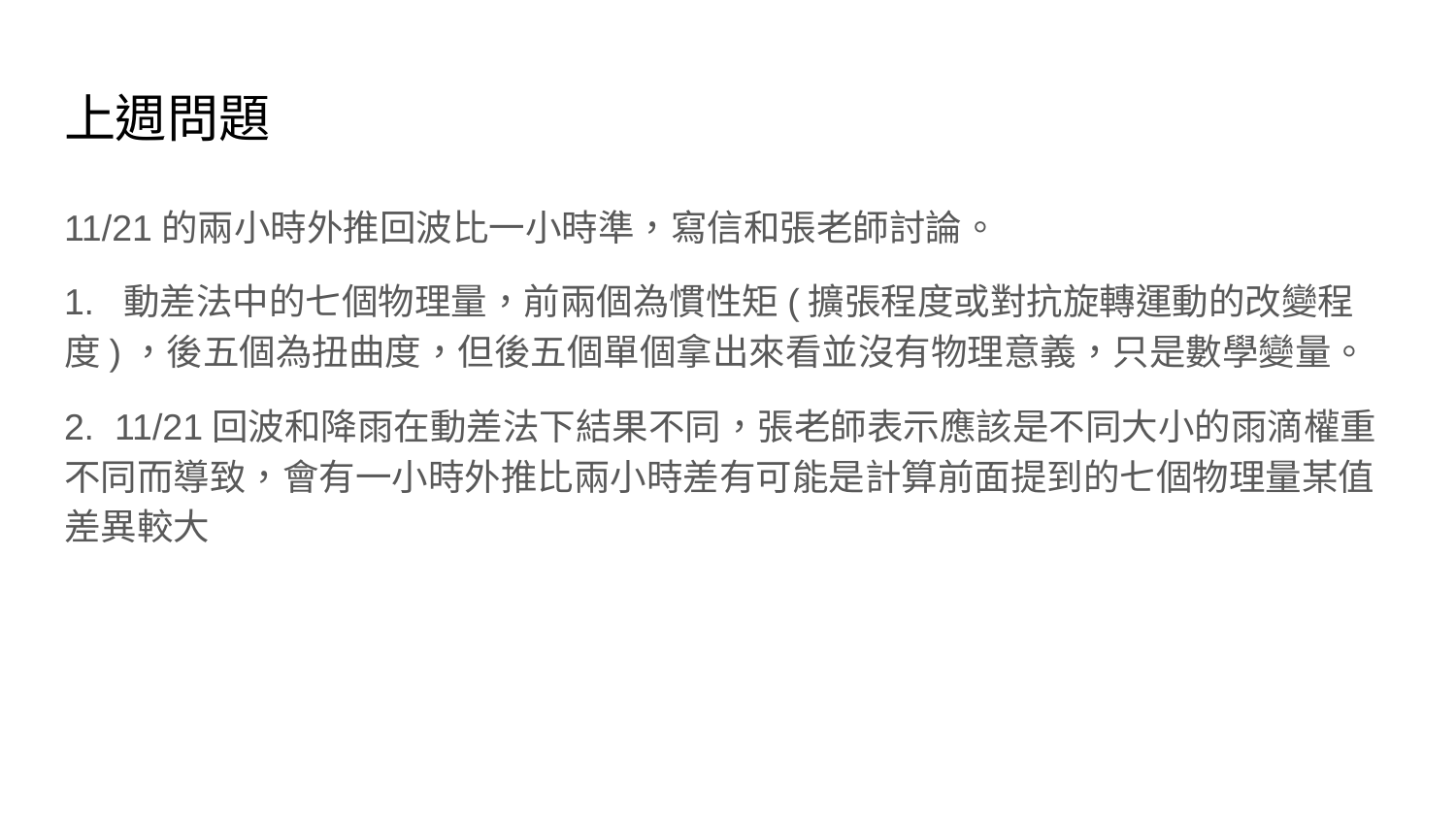

# 上週問題
11/21的兩小時外推回波比一小時準，寫信和張老師討論。
1.  動差法中的七個物理量，前兩個為慣性矩(擴張程度或對抗旋轉運動的改變程度)，後五個為扭曲度，但後五個單個拿出來看並沒有物理意義，只是數學變量。
2.  11/21回波和降雨在動差法下結果不同，張老師表示應該是不同大小的雨滴權重不同而導致，會有一小時外推比兩小時差有可能是計算前面提到的七個物理量某值差異較大